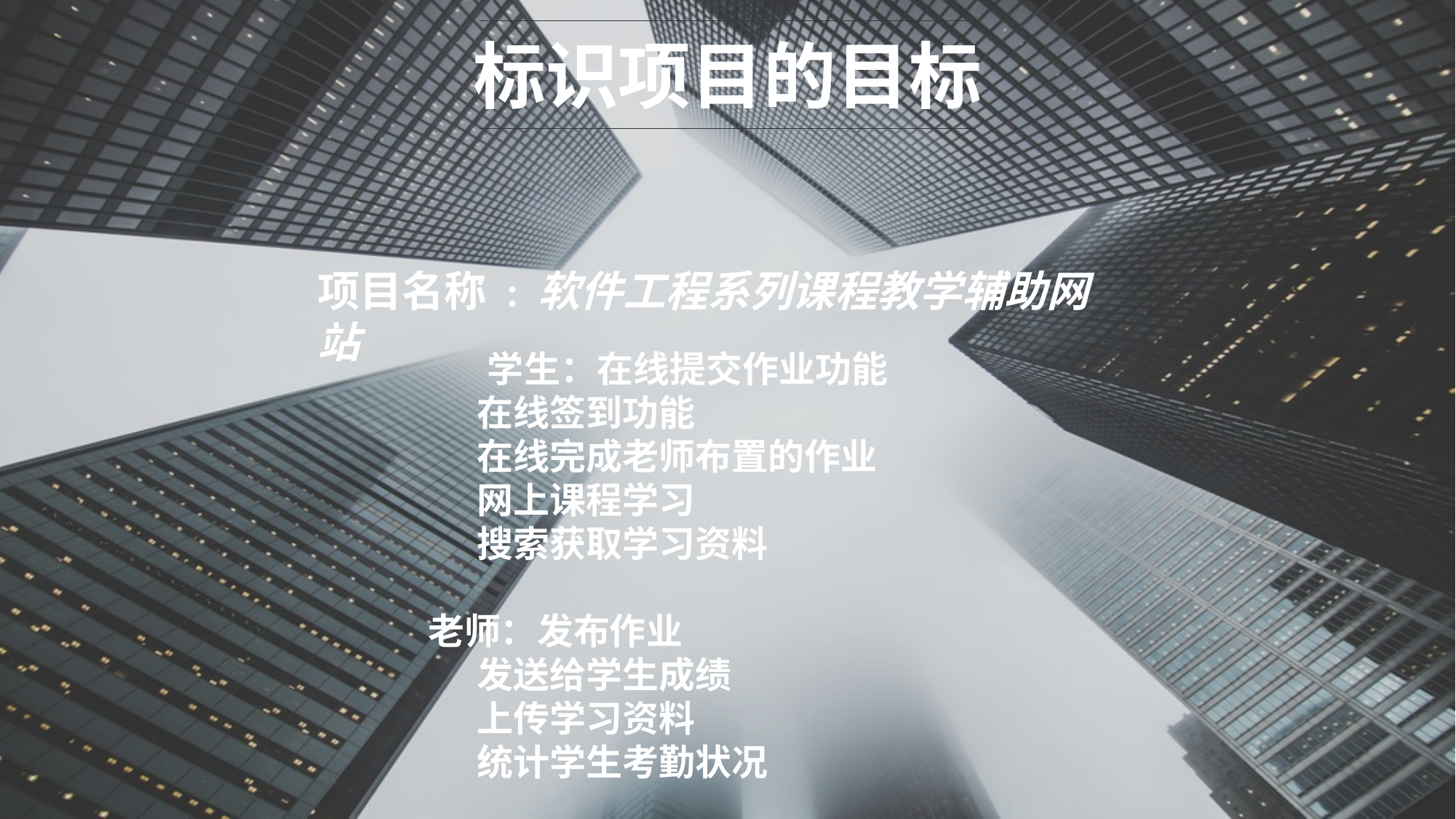

标识项目的目标
项目名称 : 软件工程系列课程教学辅助网站
	学生：在线提交作业功能
           在线签到功能
           在线完成老师布置的作业
           网上课程学习
           搜索获取学习资料

     老师：发布作业
           发送给学生成绩
           上传学习资料
           统计学生考勤状况